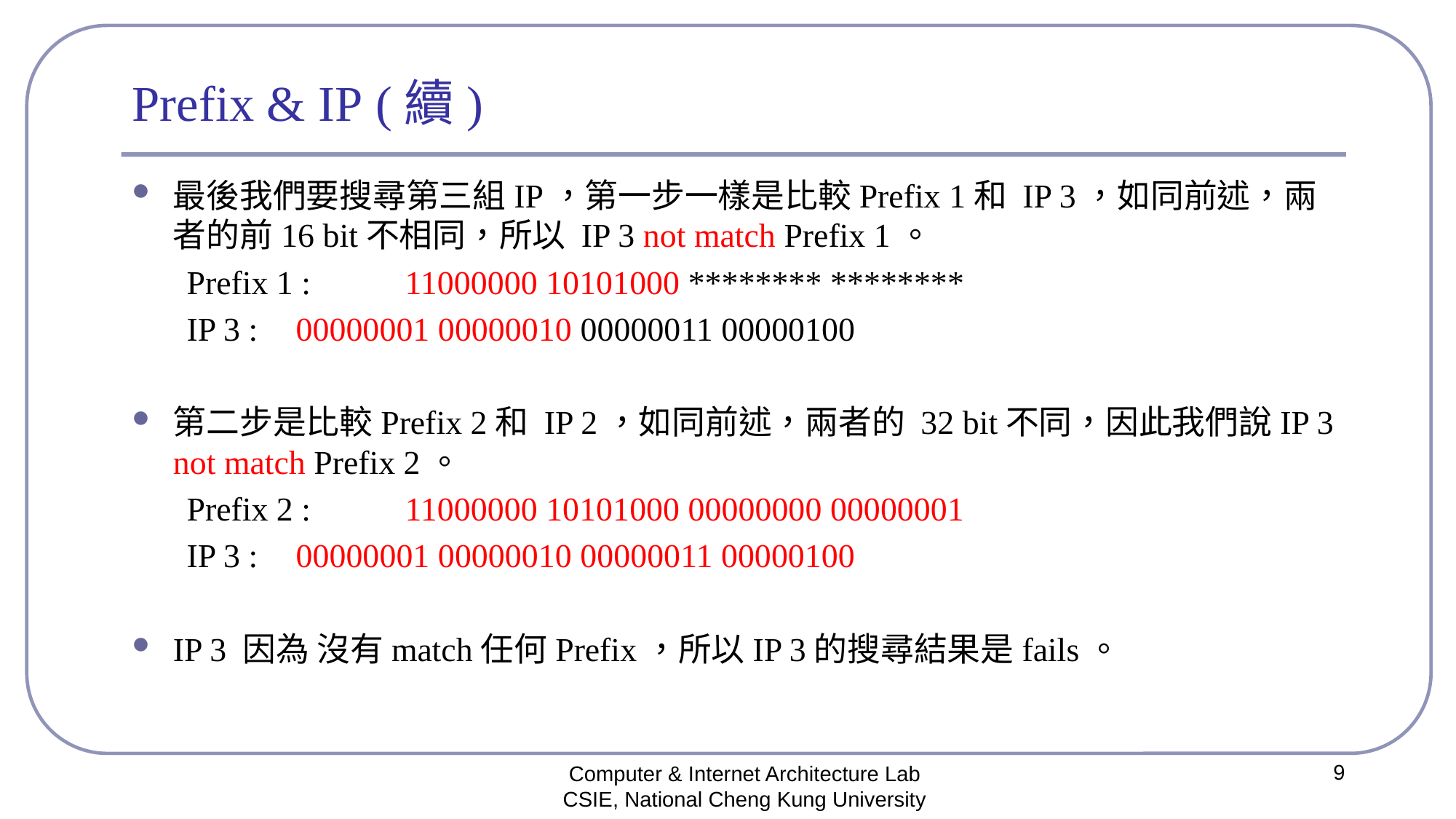

# Prefix & IP (續)
最後我們要搜尋第三組IP，第一步一樣是比較Prefix 1和 IP 3，如同前述，兩者的前16 bit不相同，所以 IP 3 not match Prefix 1。
Prefix 1 : 	11000000 10101000 ******** ********
IP 3 : 	00000001 00000010 00000011 00000100

第二步是比較Prefix 2和 IP 2，如同前述，兩者的 32 bit不同，因此我們說IP 3 not match Prefix 2。
Prefix 2 : 	11000000 10101000 00000000 00000001
IP 3 : 	00000001 00000010 00000011 00000100

IP 3 因為 沒有match任何Prefix，所以IP 3的搜尋結果是fails。

9
Computer & Internet Architecture Lab
CSIE, National Cheng Kung University